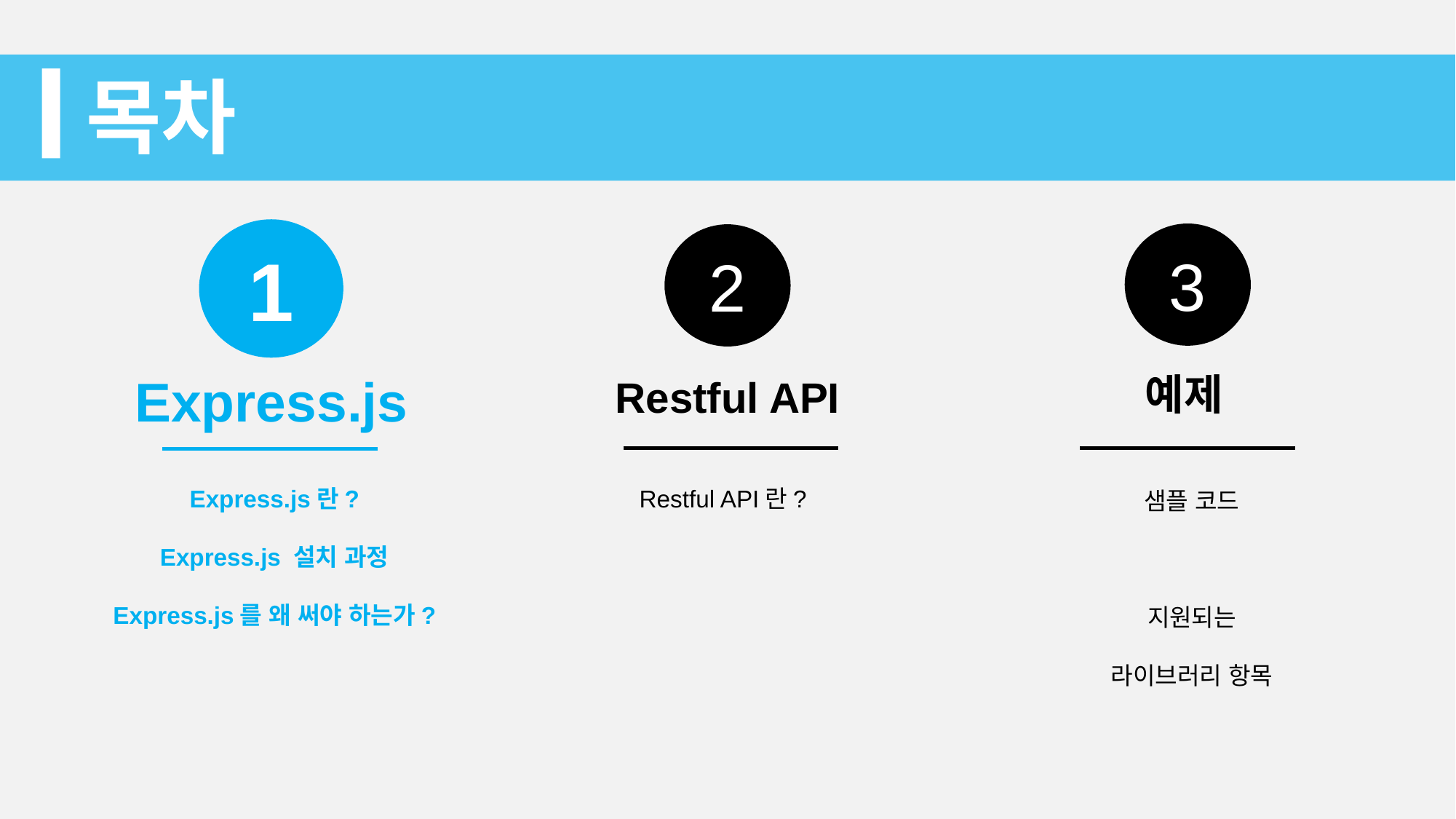

# 목차

1
3
2
Express.js
예제
Restful API
Express.js란?
Express.js 설치 과정
Express.js를 왜 써야 하는가?
Restful API란?

샘플 코드

지원되는
라이브러리 항목